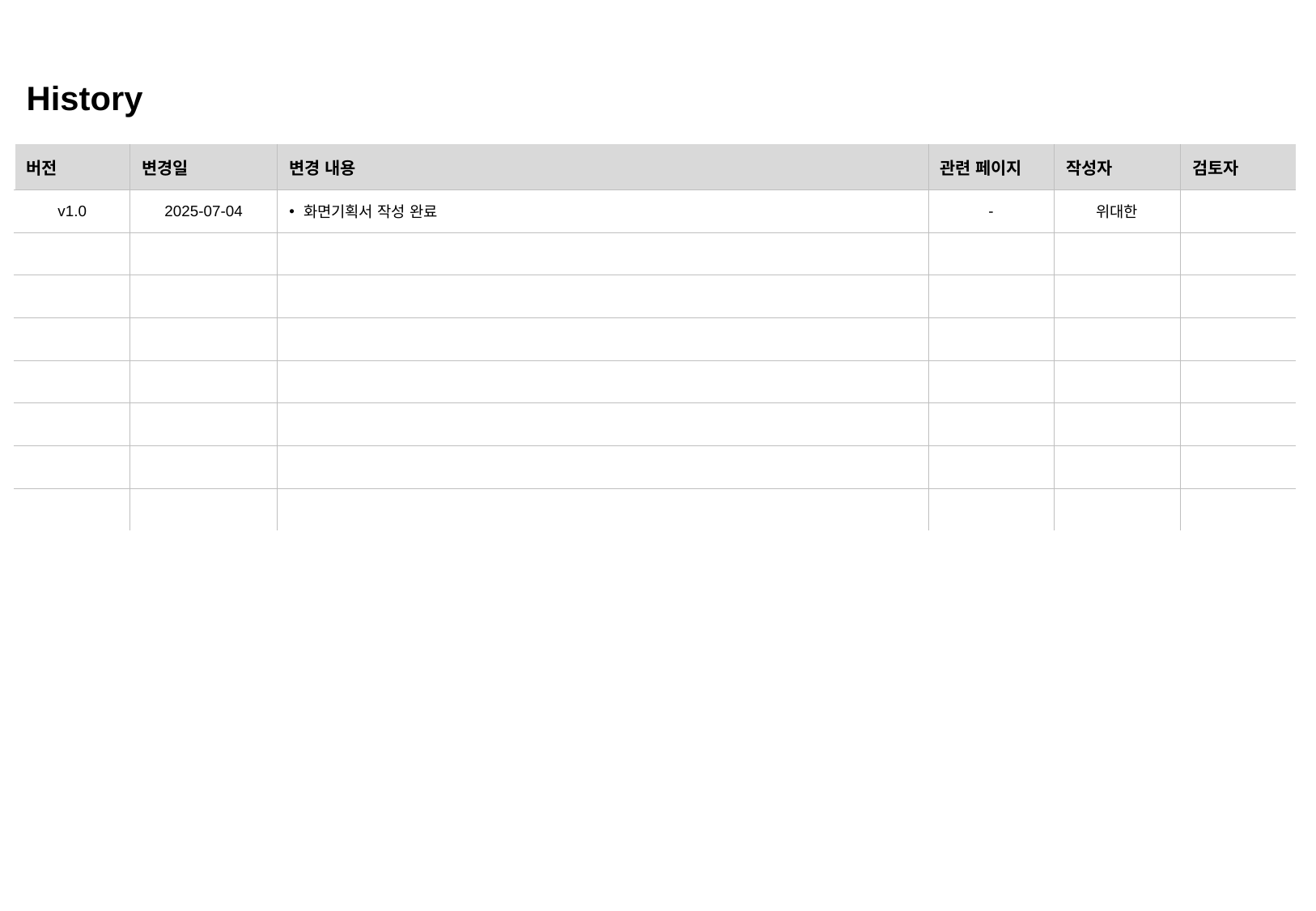

History
| 버전 | 변경일 | 변경 내용 | 관련 페이지 | 작성자 | 검토자 |
| --- | --- | --- | --- | --- | --- |
| v1.0 | 2025-07-04 | 화면기획서 작성 완료 | - | 위대한 |  |
|  |  |  |  |  |  |
|  |  |  |  |  |  |
|  |  |  |  |  |  |
|  |  |  |  |  |  |
|  |  |  |  |  |  |
|  |  |  |  |  |  |
|  |  |  |  |  |  |